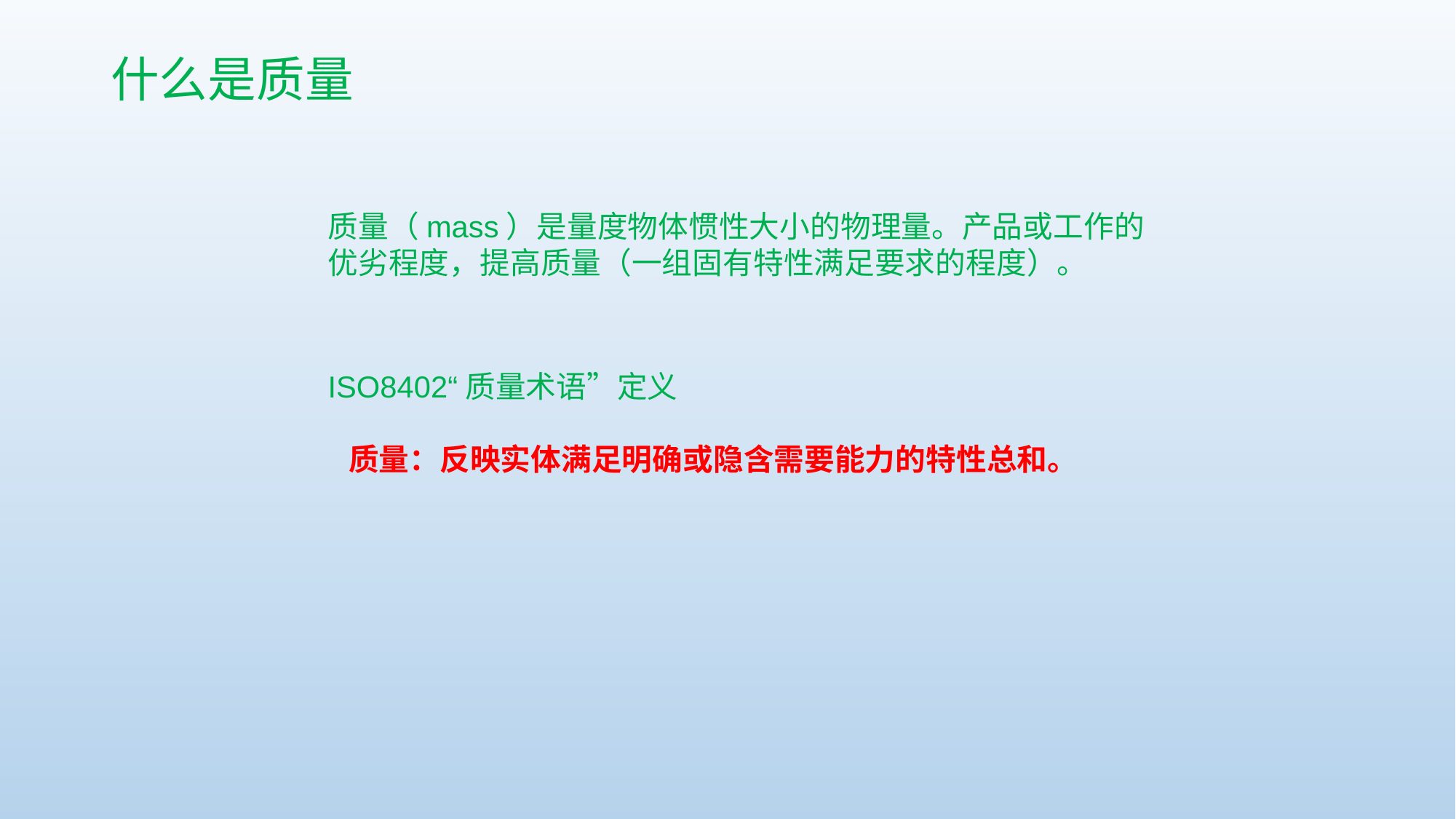

# 什么是质量
质量（mass）是量度物体惯性大小的物理量。产品或工作的优劣程度，提高质量（一组固有特性满足要求的程度）。

ISO8402“质量术语”定义

  质量：反映实体满足明确或隐含需要能力的特性总和。